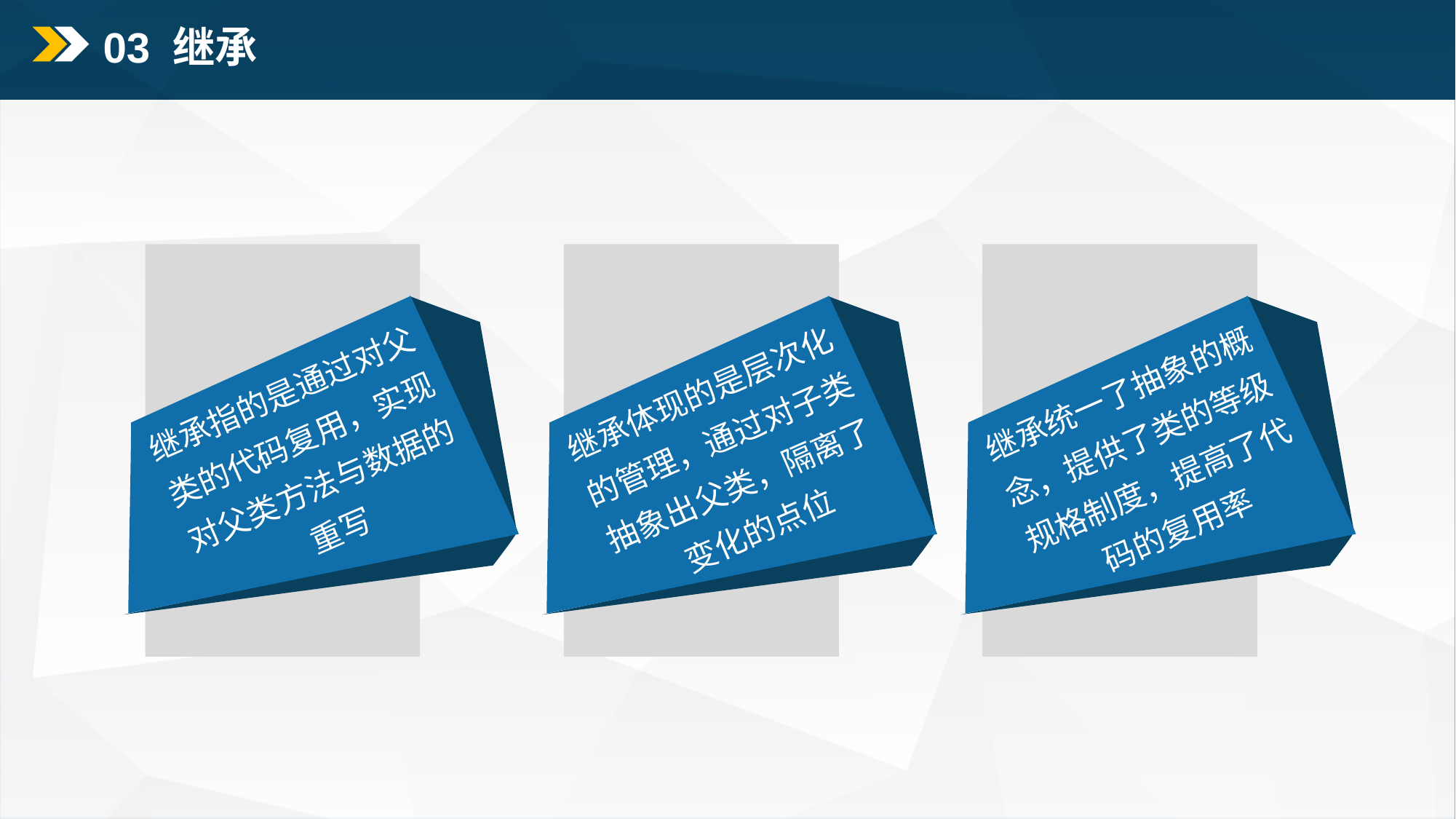

03 继承

地区卡
地区卡
地区卡

继承指的是通过对父类的代码复用，实现对父类方法与数据的重写
继承体现的是层次化的管理，通过对子类抽象出父类，隔离了变化的点位
继承统一了抽象的概念，提供了类的等级规格制度，提高了代码的复用率